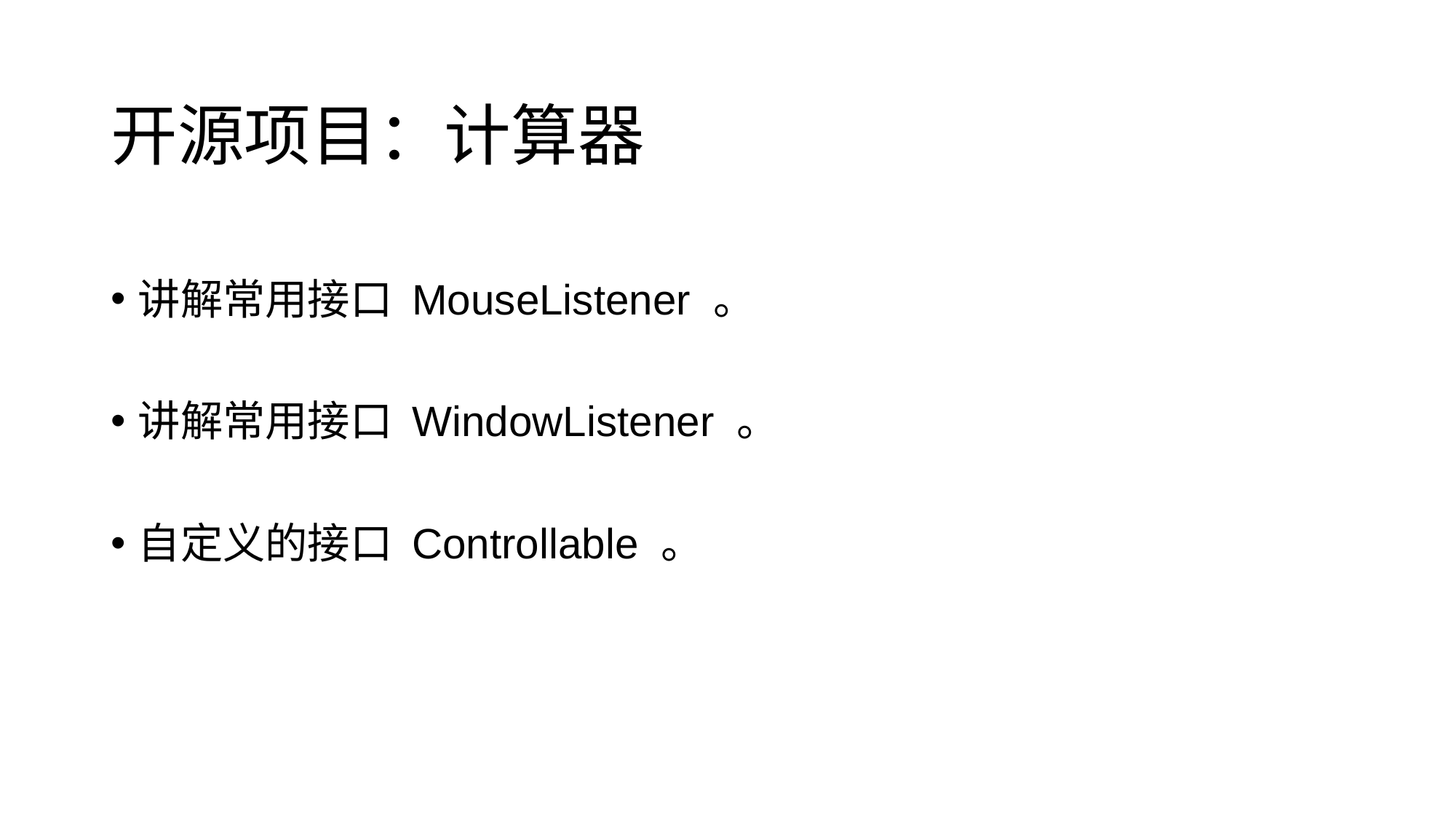

# 开源项目：计算器
讲解常用接口 MouseListener 。

讲解常用接口 WindowListener 。

自定义的接口 Controllable 。